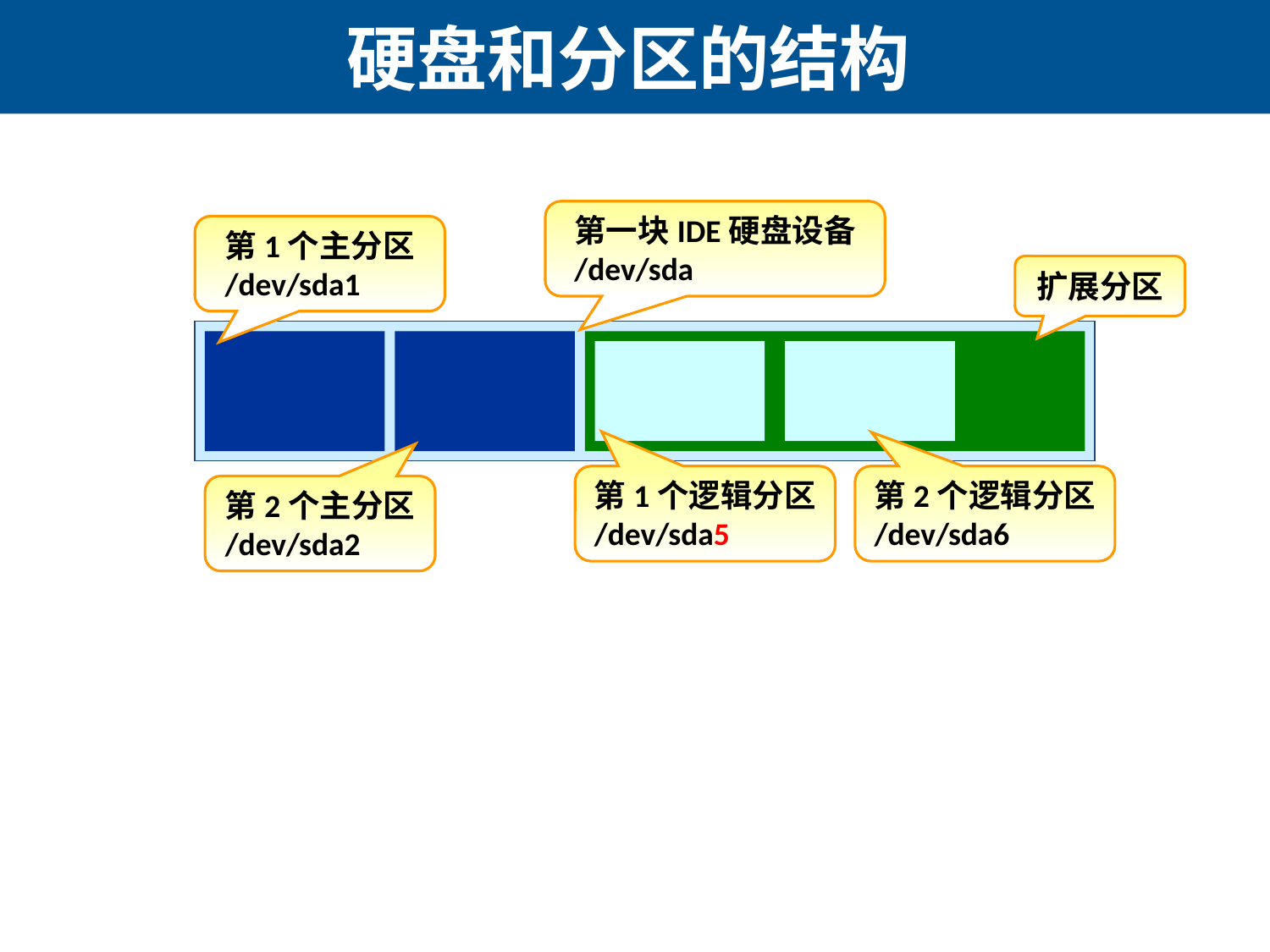

# 硬盘和分区的结构
第一块IDE硬盘设备
/dev/sda
第1个主分区 /dev/sda1
扩展分区

第1个逻辑分区
/dev/sda5
第2个逻辑分区
/dev/sda6
第2个主分区
/dev/sda2